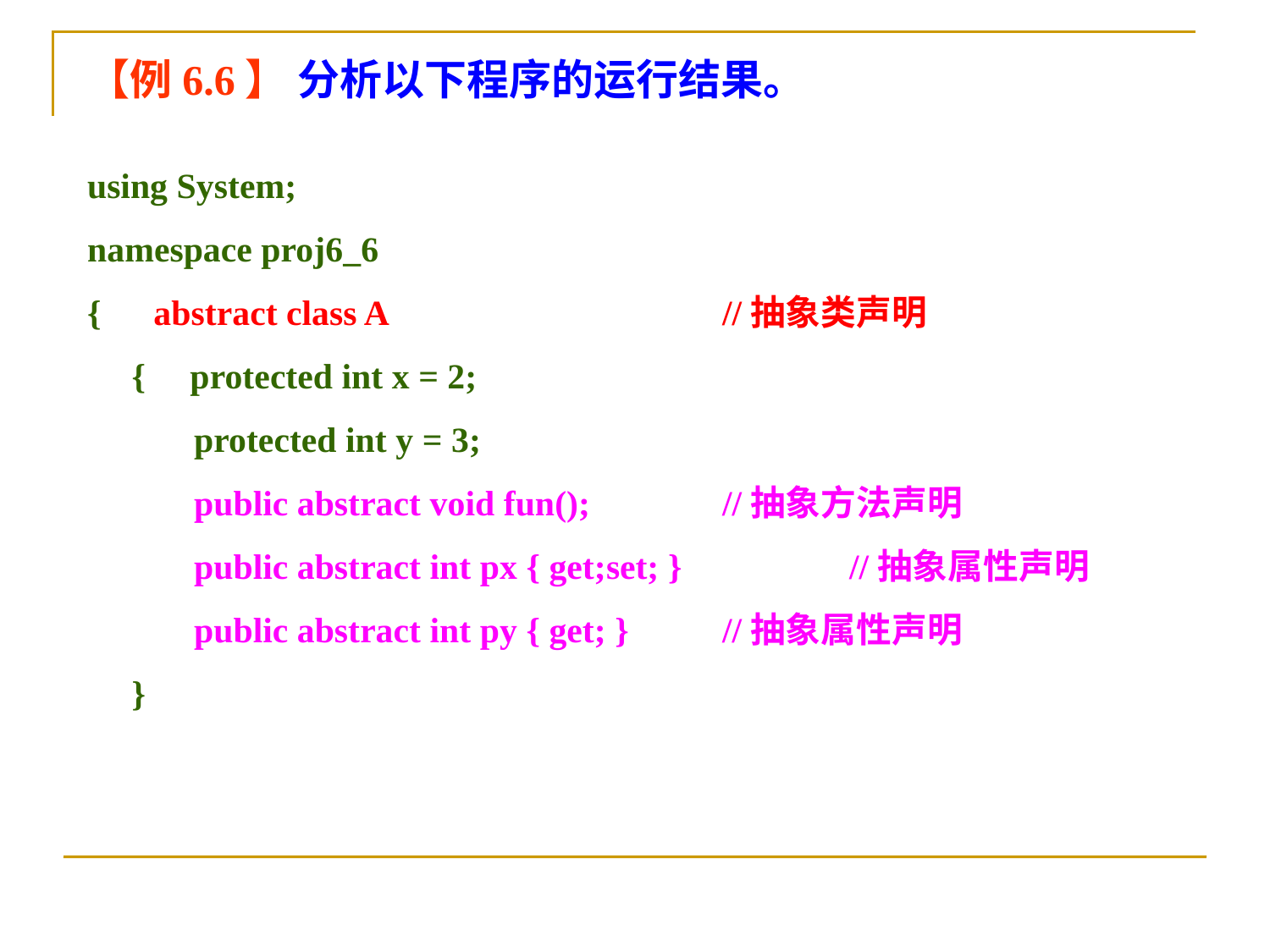

【例6.6】 分析以下程序的运行结果。
using System;
namespace proj6_6
{　abstract class A			//抽象类声明
     {     protected int x = 2;
            protected int y = 3;
            public abstract void fun();		//抽象方法声明
            public abstract int px { get;set; }　	//抽象属性声明
            public abstract int py { get; }	//抽象属性声明
     }